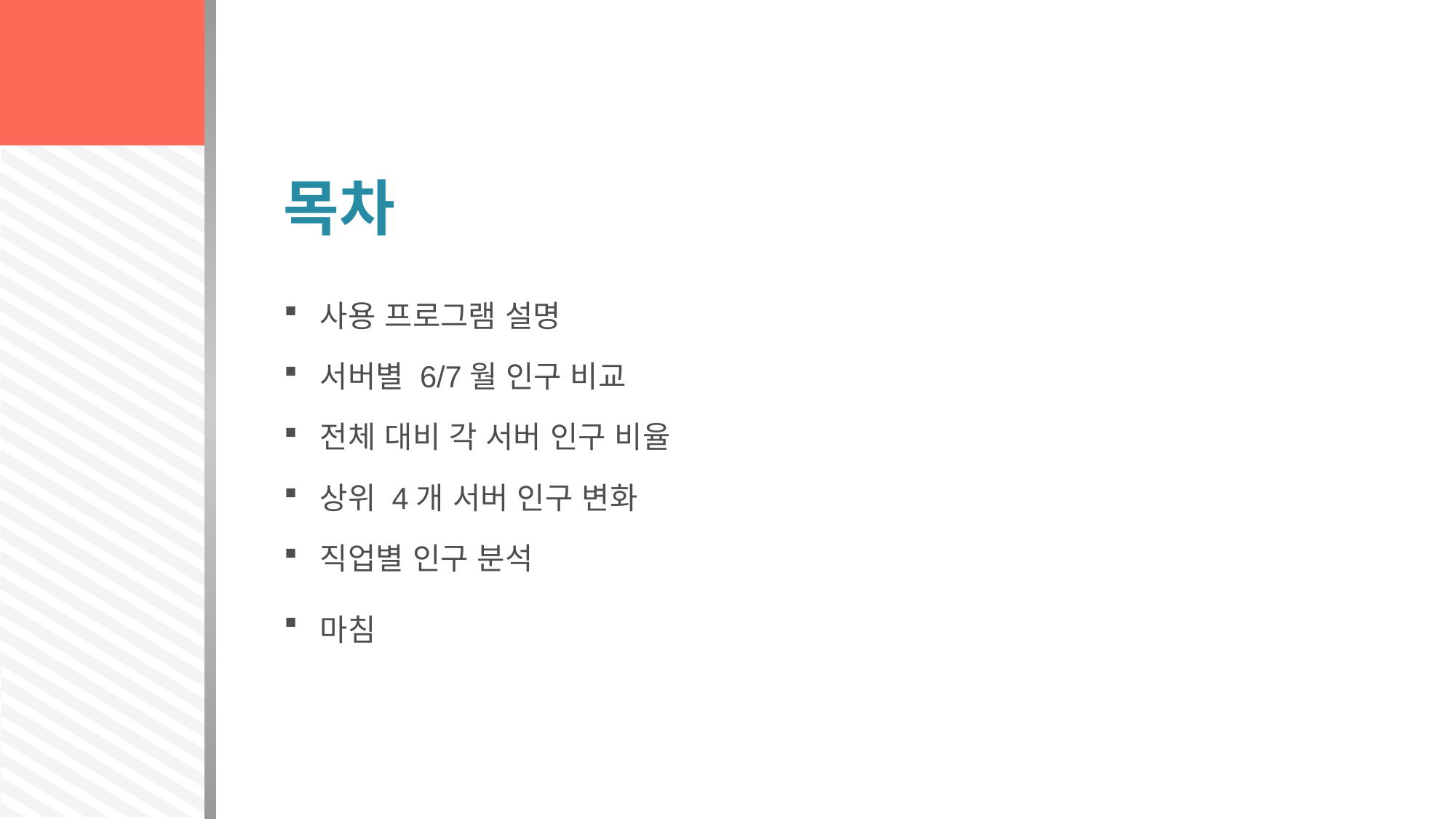

목차
 사용 프로그램 설명
 서버별 6/7월 인구 비교
 전체 대비 각 서버 인구 비율
 상위 4개 서버 인구 변화
 직업별 인구 분석
 마침